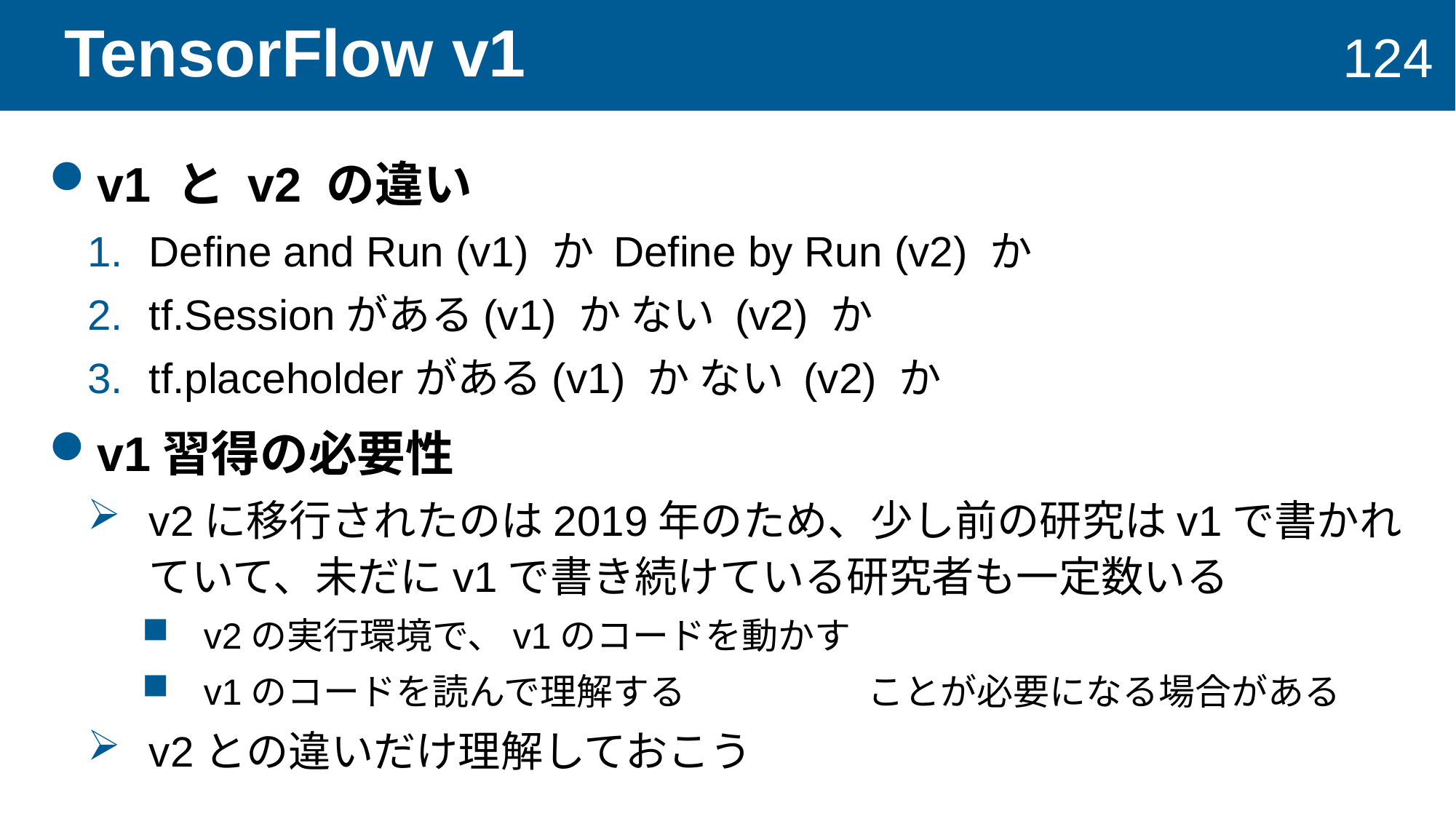

# TensorFlow v1
124
v1 と v2 の違い
Define and Run (v1) か Define by Run (v2) か
tf.Sessionがある(v1) か ない (v2) か
tf.placeholderがある(v1) か ない (v2) か
v1習得の必要性
v2に移行されたのは2019年のため、少し前の研究はv1で書かれていて、未だにv1で書き続けている研究者も一定数いる
v2の実行環境で、v1のコードを動かす
v1のコードを読んで理解する　　　　　ことが必要になる場合がある
v2との違いだけ理解しておこう